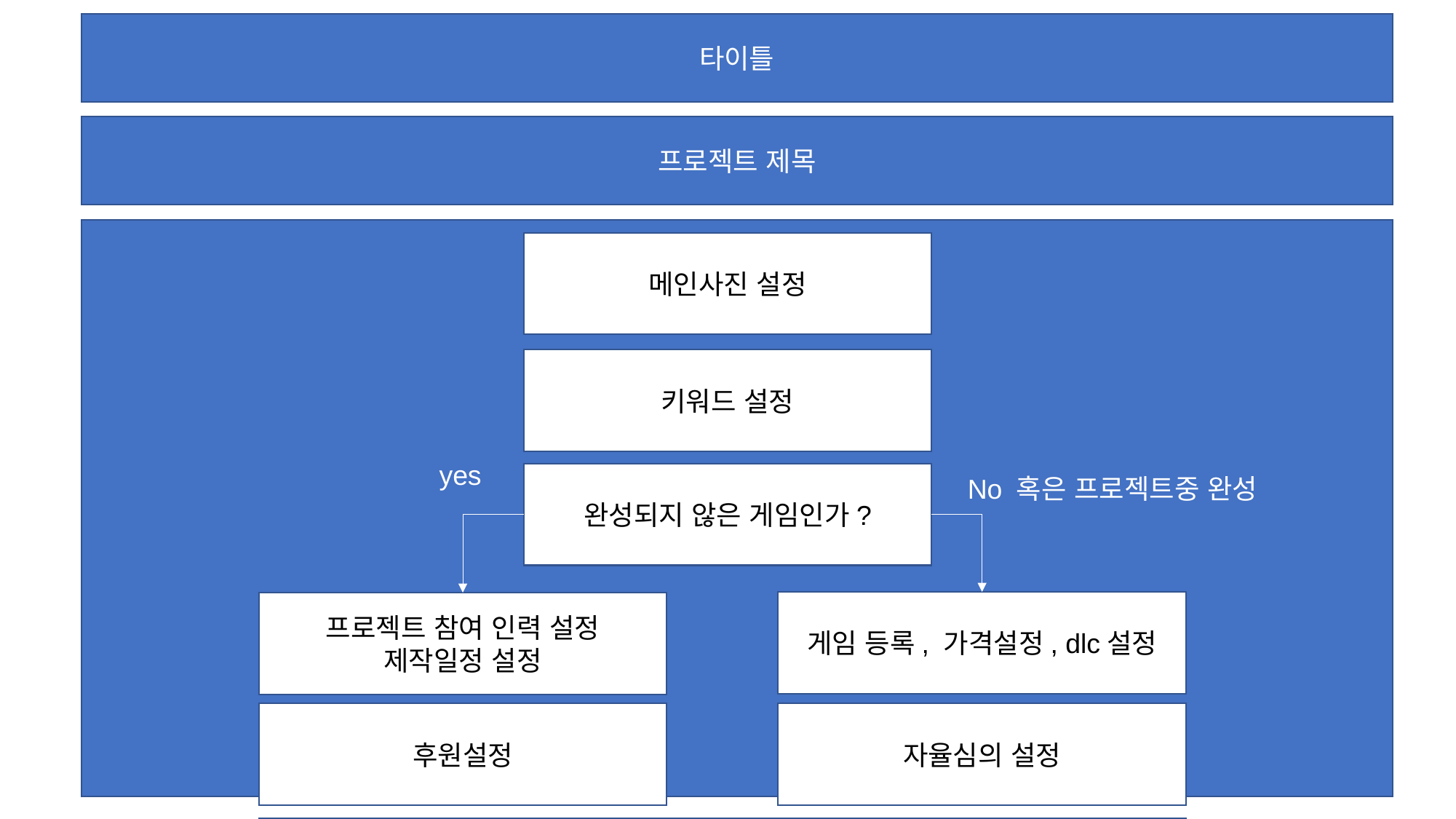

타이틀
프로젝트 제목

메인사진 설정
키워드 설정
yes
완성되지 않은 게임인가?
No 혹은 프로젝트중 완성
게임 등록, 가격설정, dlc설정
프로젝트 참여 인력 설정
제작일정 설정
후원설정
자율심의 설정
소개글 작성